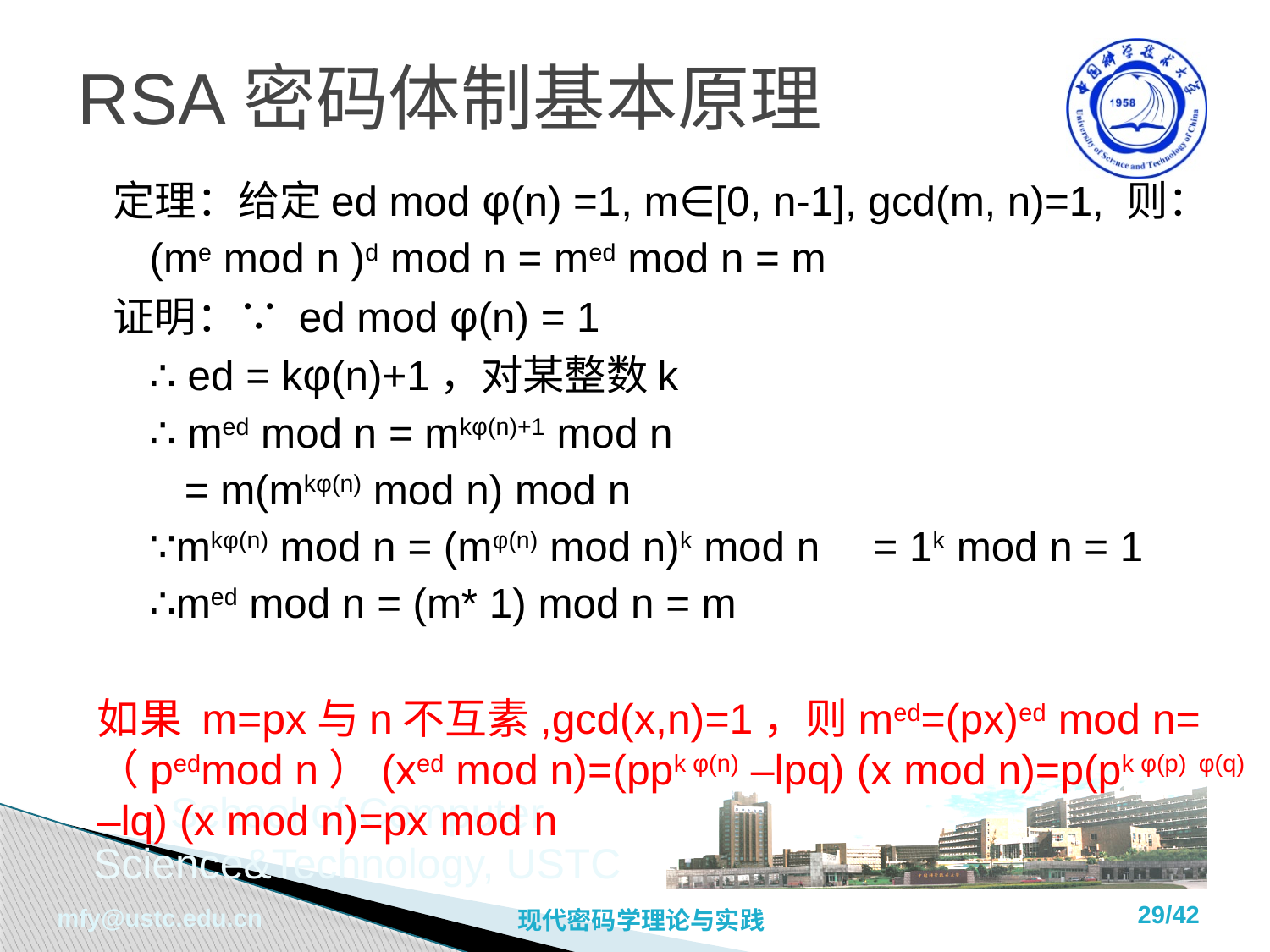

# RSA密码体制基本原理
定理：给定ed mod φ(n) =1, m∈[0, n-1], gcd(m, n)=1, 则：
		(me mod n )d mod n = med mod n = m
证明：∵ ed mod φ(n) = 1
		∴ ed = kφ(n)+1，对某整数k
		∴ med mod n = mkφ(n)+1 mod n
			   = m(mkφ(n) mod n) mod n
		∵mkφ(n) mod n = (mφ(n) mod n)k mod n 		= 1k mod n = 1
		∴med mod n = (m* 1) mod n = m
如果 m=px与n不互素,gcd(x,n)=1，则med=(px)ed mod n=（pedmod n）(xed mod n)=(ppk φ(n) –lpq) (x mod n)=p(pk φ(p) φ(q) –lq) (x mod n)=px mod n